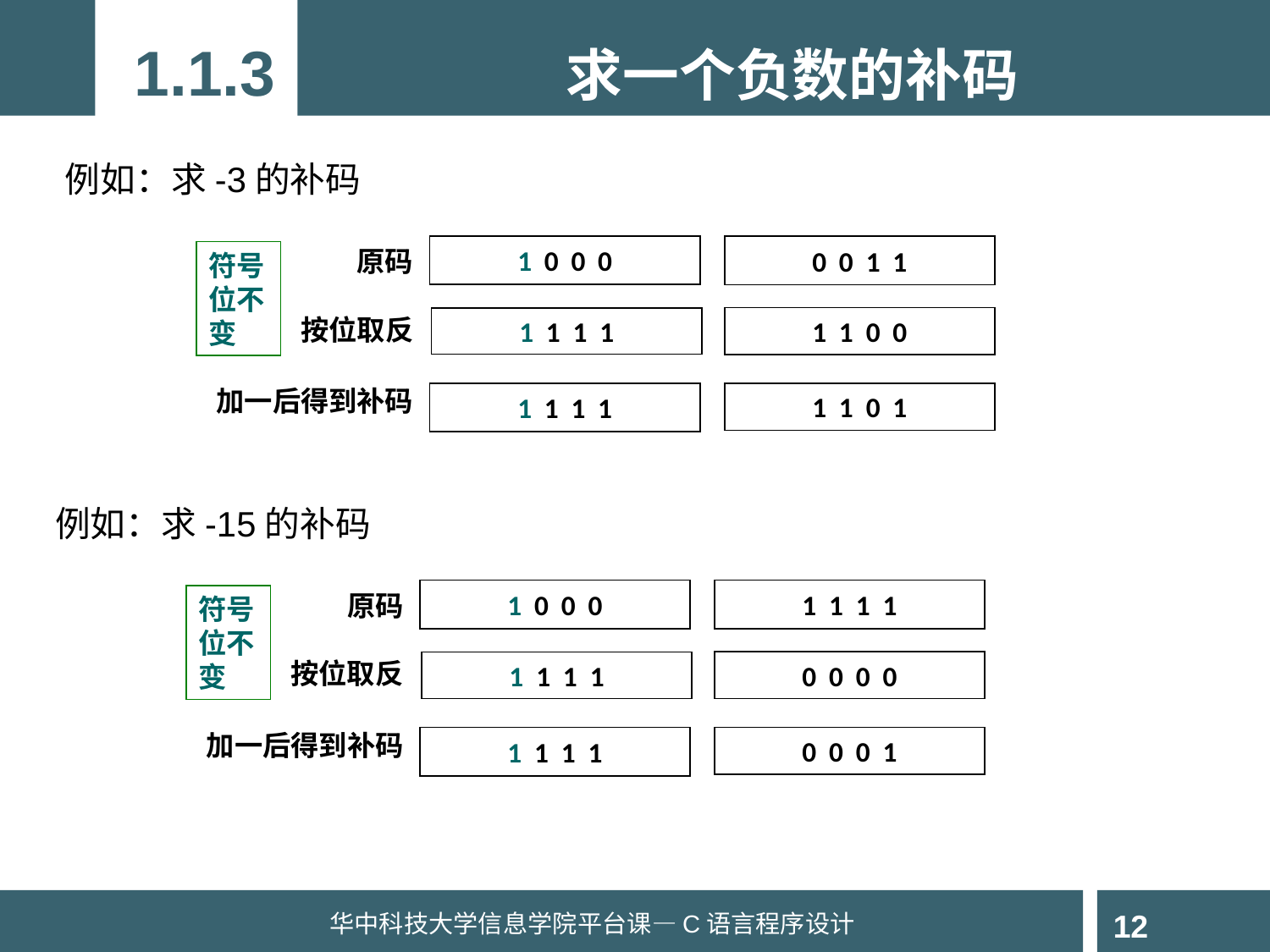

1.1.3
求一个负数的补码
例如：求-3的补码
1  0  0  0
0  0  1  1
原码
符号位不变
按位取反
1  1  0  0
1  1  1  1
加一后得到补码
1  1  1  1
1  1  0  1
例如：求-15的补码
1  0  0  0
1  1  1  1
原码
符号位不变
按位取反
0  0  0  0
1  1  1  1
加一后得到补码
1  1  1  1
0  0  0  1